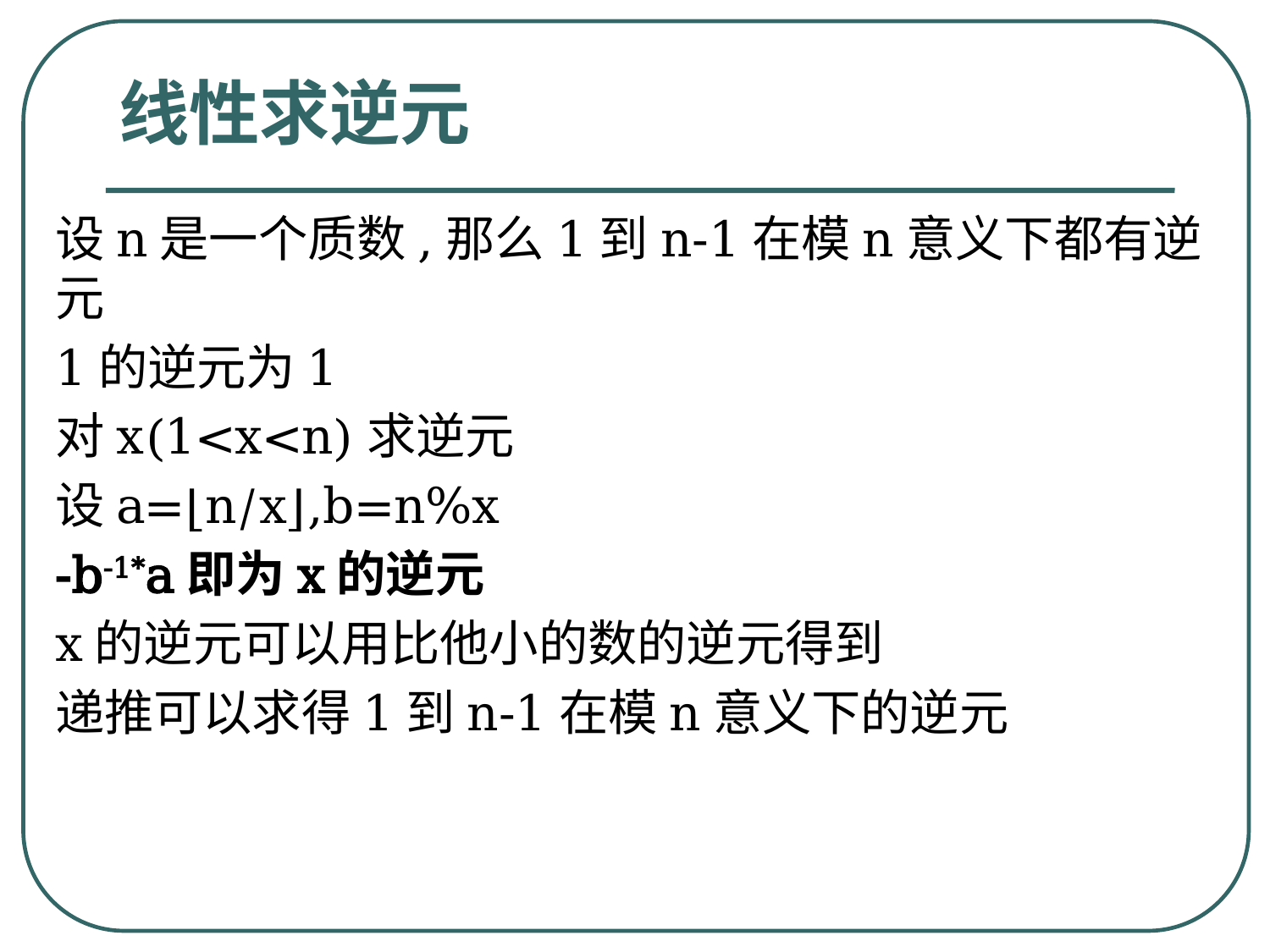

# 线性求逆元
设n是一个质数,那么1到n-1在模n意义下都有逆元
1的逆元为1
对x(1<x<n)求逆元
设a=⌊n/x⌋,b=n%x
-b-1*a即为x的逆元
x的逆元可以用比他小的数的逆元得到
递推可以求得1到n-1在模n意义下的逆元